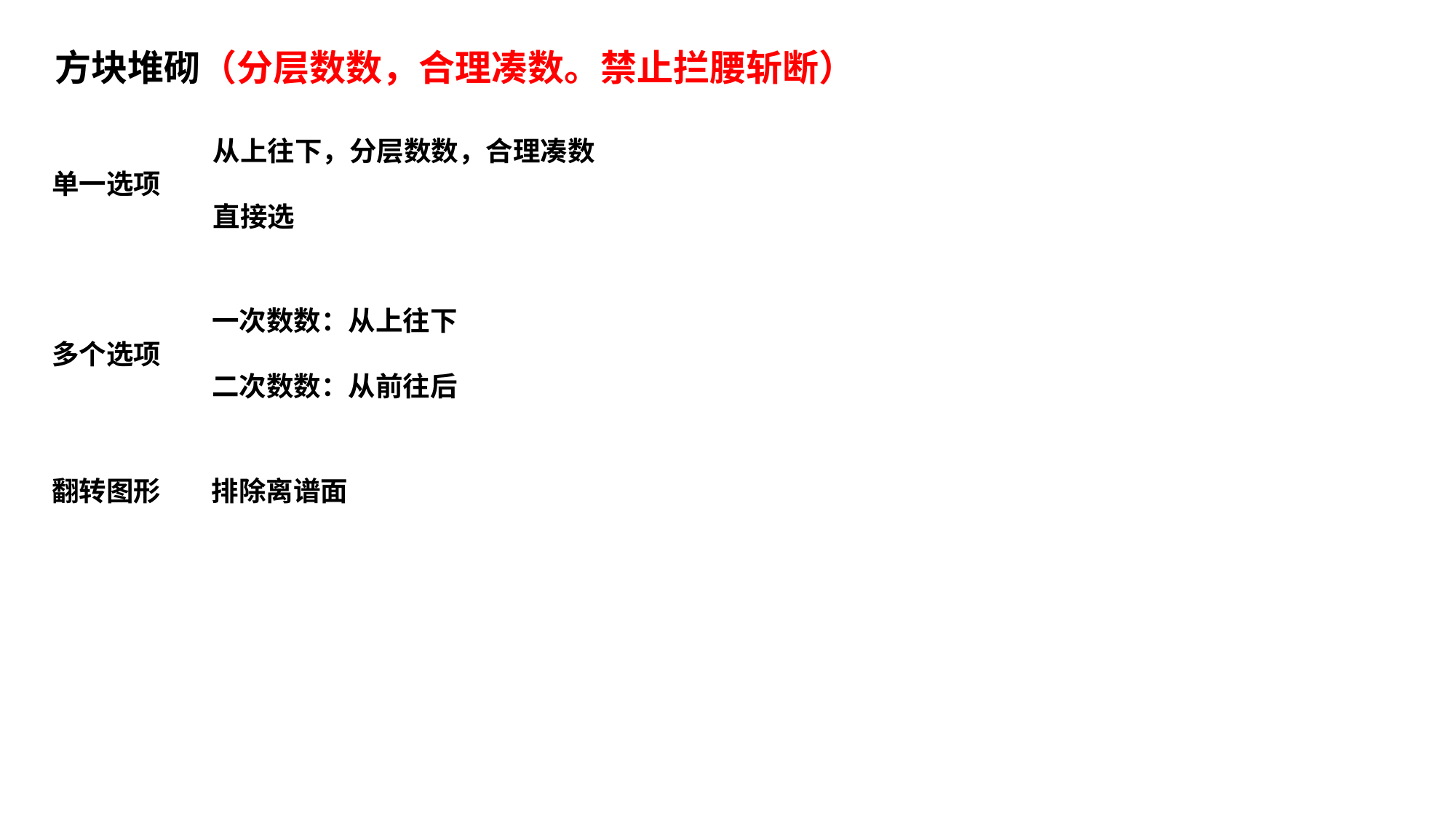

方块堆砌（分层数数，合理凑数。禁止拦腰斩断）
从上往下，分层数数，合理凑数

直接选
单一选项
一次数数：从上往下

二次数数：从前往后
多个选项
翻转图形
排除离谱面